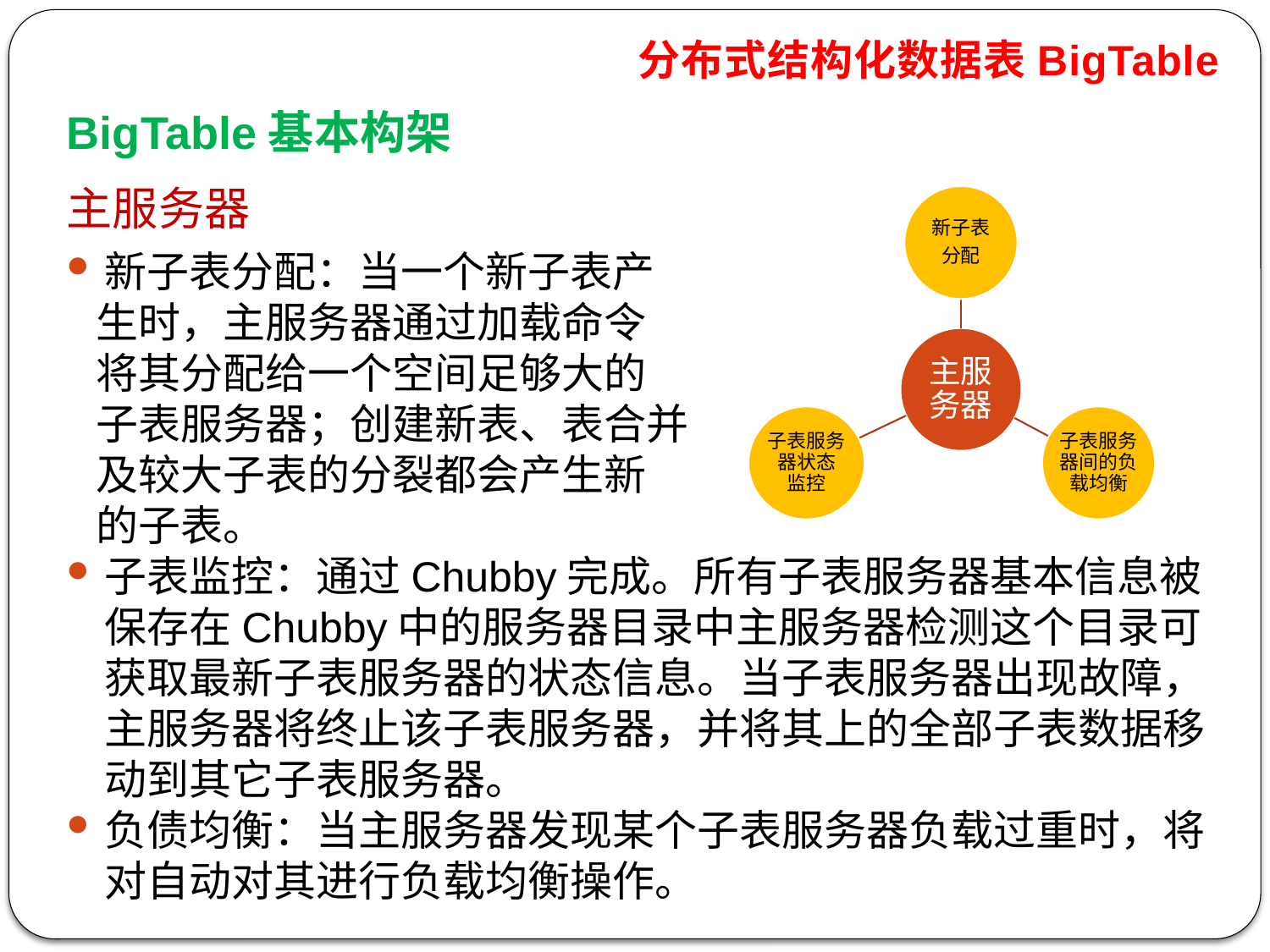

分布式结构化数据表BigTable
BigTable基本构架
主服务器
新子表分配：当一个新子表产
  生时，主服务器通过加载命令
  将其分配给一个空间足够大的
  子表服务器；创建新表、表合并
  及较大子表的分裂都会产生新
  的子表。
子表监控：通过Chubby完成。所有子表服务器基本信息被保存在Chubby中的服务器目录中主服务器检测这个目录可获取最新子表服务器的状态信息。当子表服务器出现故障，主服务器将终止该子表服务器，并将其上的全部子表数据移动到其它子表服务器。
负债均衡：当主服务器发现某个子表服务器负载过重时，将对自动对其进行负载均衡操作。
主服务器

新子表
分配

子表服务器间的负载均衡

子表服务器状态
监控